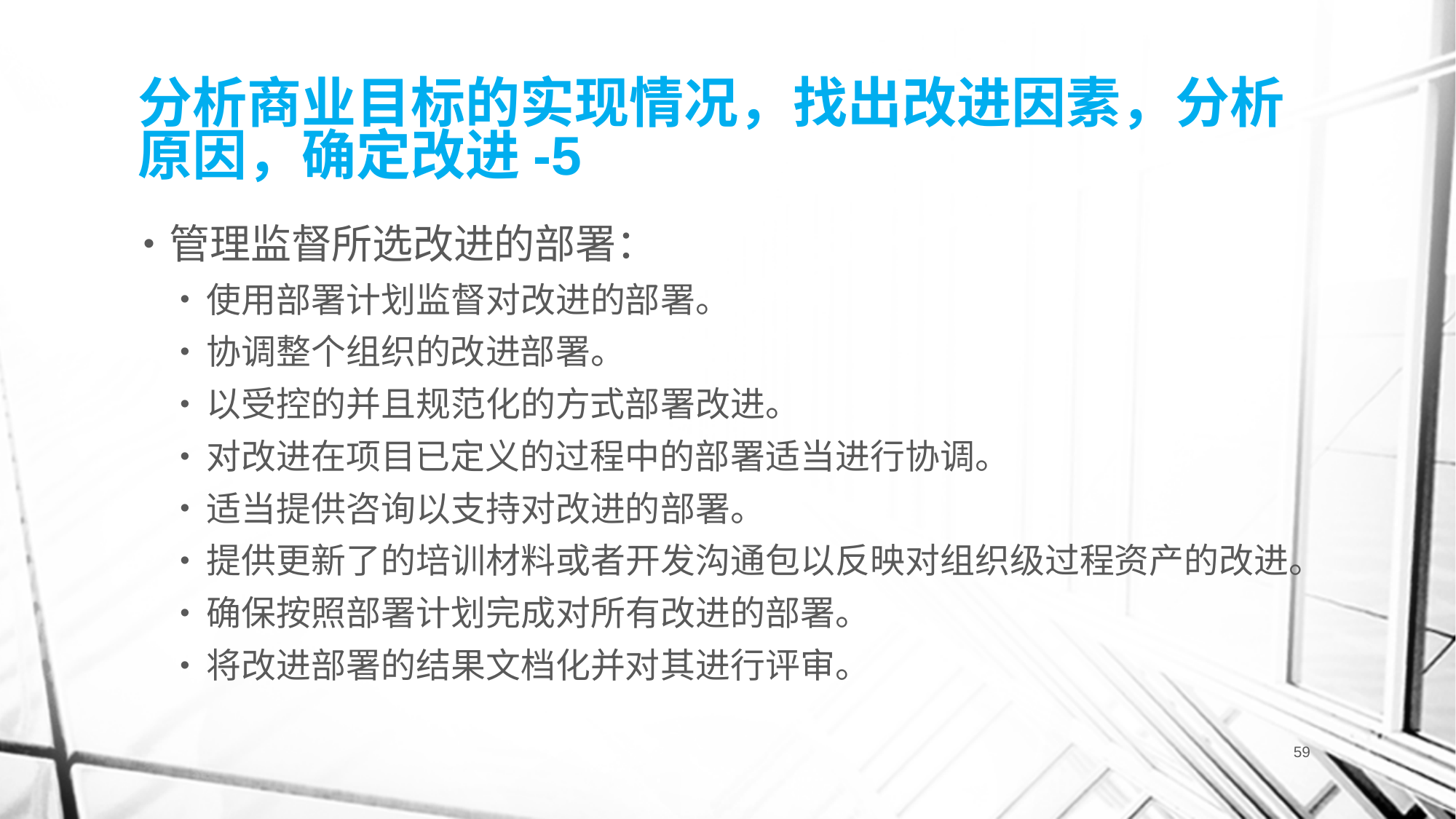

# 分析商业目标的实现情况，找出改进因素，分析原因，确定改进-5
管理监督所选改进的部署：
使用部署计划监督对改进的部署。
协调整个组织的改进部署。
以受控的并且规范化的方式部署改进。
对改进在项目已定义的过程中的部署适当进行协调。
适当提供咨询以支持对改进的部署。
提供更新了的培训材料或者开发沟通包以反映对组织级过程资产的改进。
确保按照部署计划完成对所有改进的部署。
将改进部署的结果文档化并对其进行评审。

59